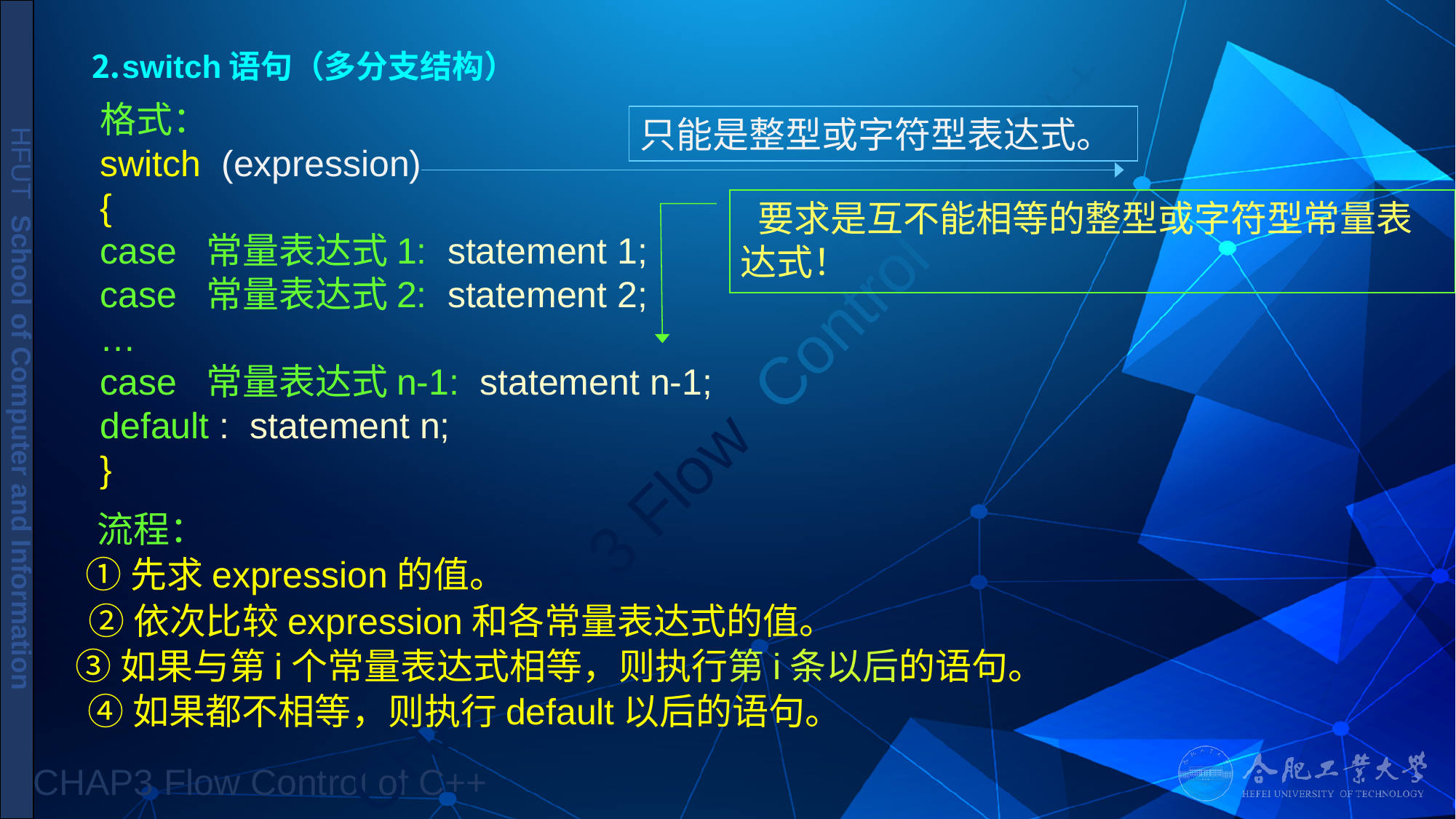

# ⒉switch语句（多分支结构）
格式：
switch  (expression)
{
case  常量表达式1:  statement 1;
case  常量表达式2:  statement 2;
…
case  常量表达式n-1:  statement n-1;
default :  statement n;
}
只能是整型或字符型表达式。
 要求是互不能相等的整型或字符型常量表达式！
流程：
①先求expression的值。
②依次比较expression和各常量表达式的值。
       ③如果与第i个常量表达式相等，则执行第i条以后的语句。
④如果都不相等，则执行default以后的语句。